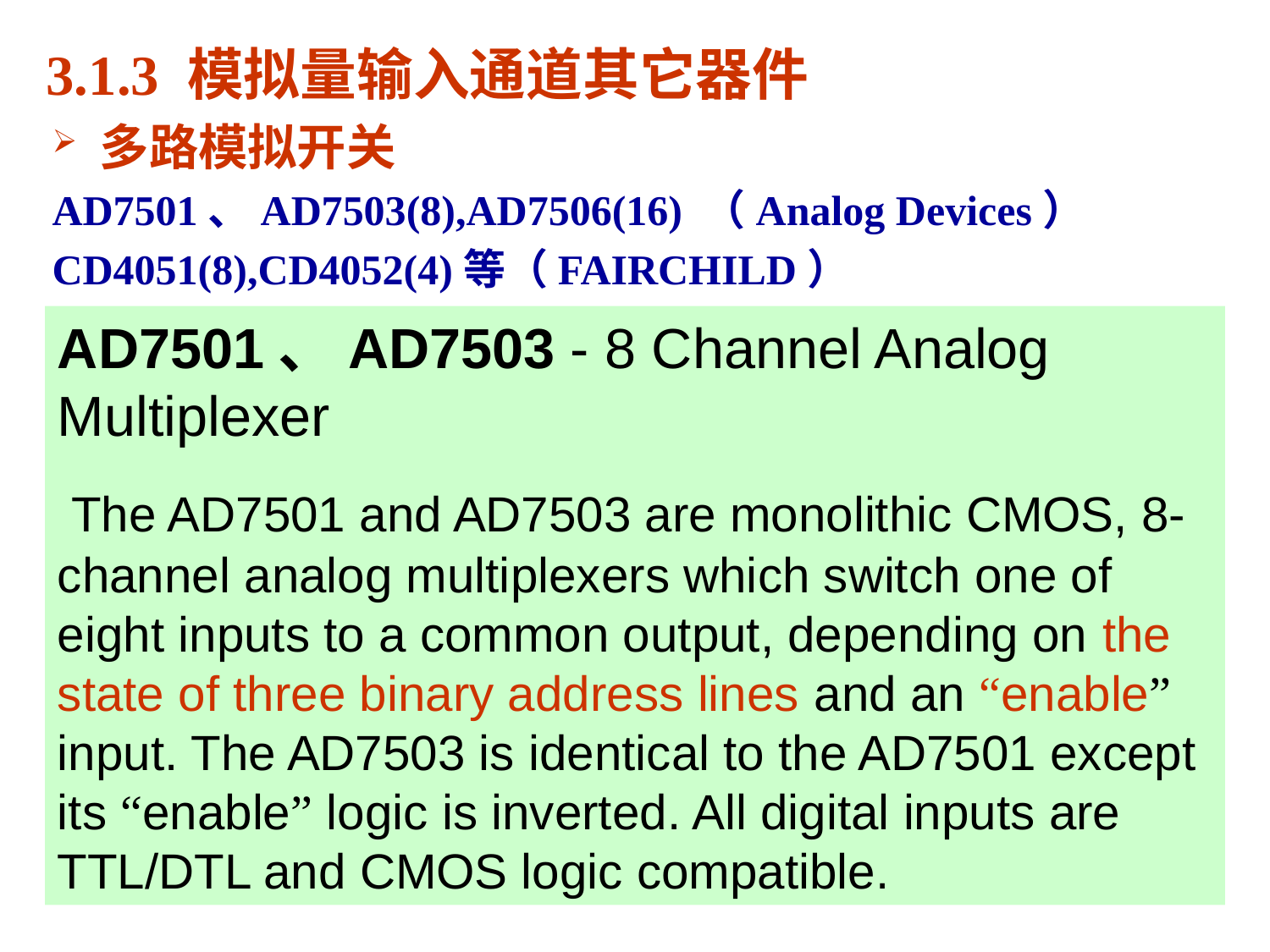

3.1.3 模拟量输入通道其它器件
多路模拟开关
AD7501、AD7503(8),AD7506(16) （Analog Devices）
CD4051(8),CD4052(4)等（FAIRCHILD）
AD7501、AD7503 - 8 Channel Analog Multiplexer
 The AD7501 and AD7503 are monolithic CMOS, 8-channel analog multiplexers which switch one of eight inputs to a common output, depending on the state of three binary address lines and an “enable” input. The AD7503 is identical to the AD7501 except its “enable” logic is inverted. All digital inputs are TTL/DTL and CMOS logic compatible.